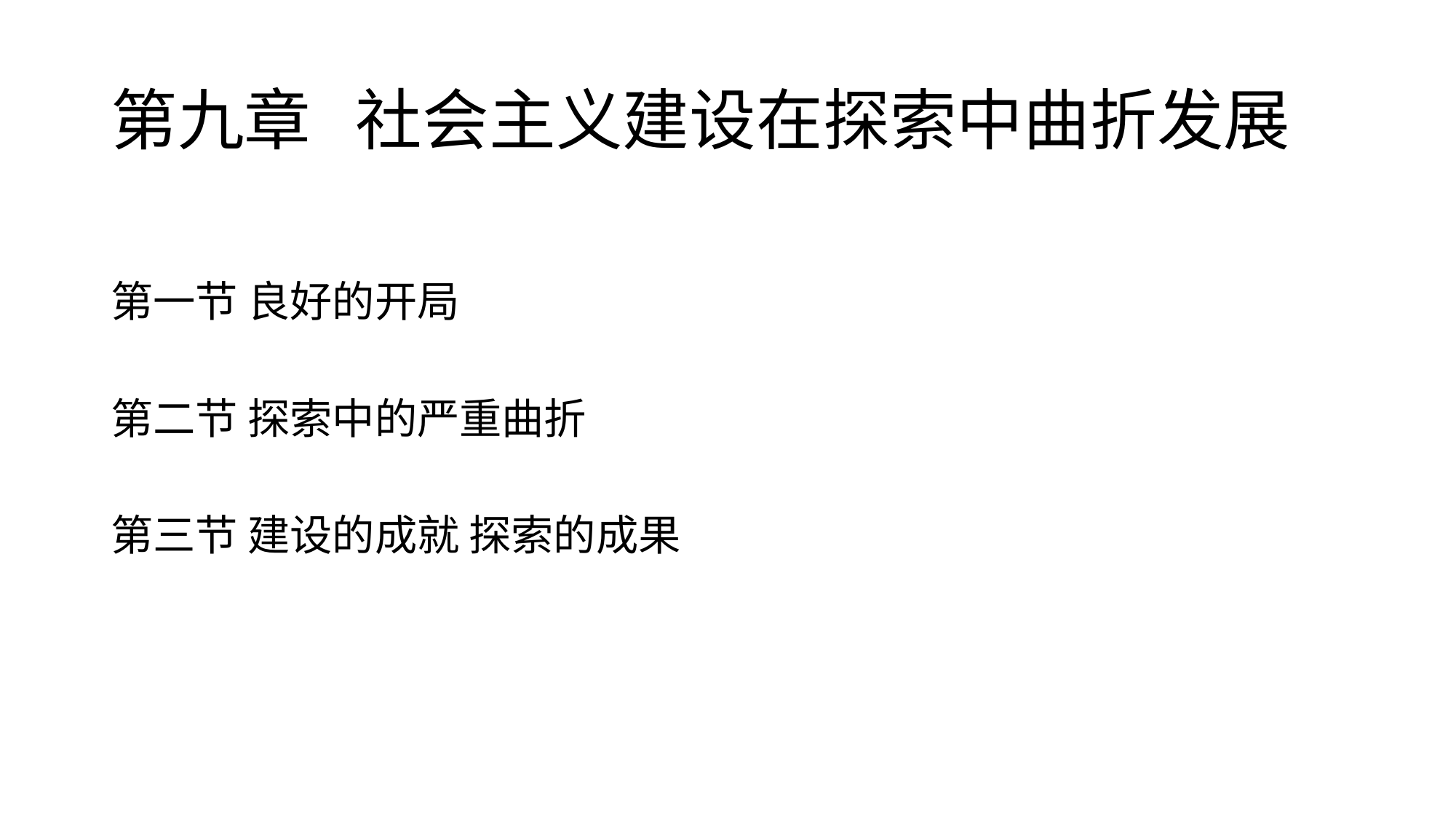

# 第九章   社会主义建设在探索中曲折发展
第一节 良好的开局
第二节 探索中的严重曲折
第三节 建设的成就 探索的成果